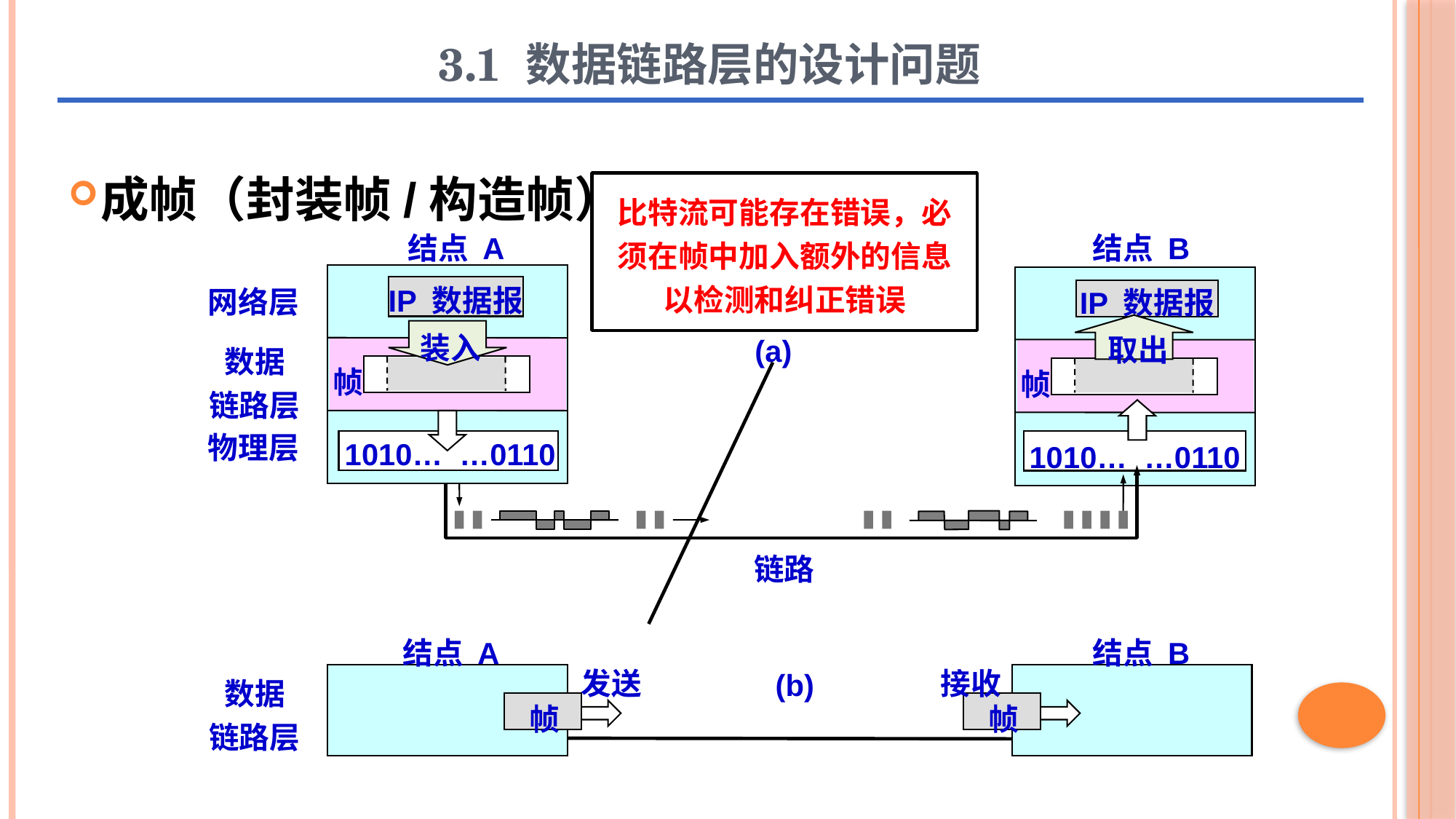

# 3.1 数据链路层的设计问题
成帧（封装帧/构造帧）
比特流可能存在错误，必须在帧中加入额外的信息以检测和纠正错误
结点 A
结点 B

IP 数据报
IP 数据报
网络层

装入
取出
(a)

数据
链路层

帧
帧

物理层

1010…  …0110
1010…  …0110

链路
结点 A
结点 B
发送
接收
(b)
数据
链路层

帧

帧